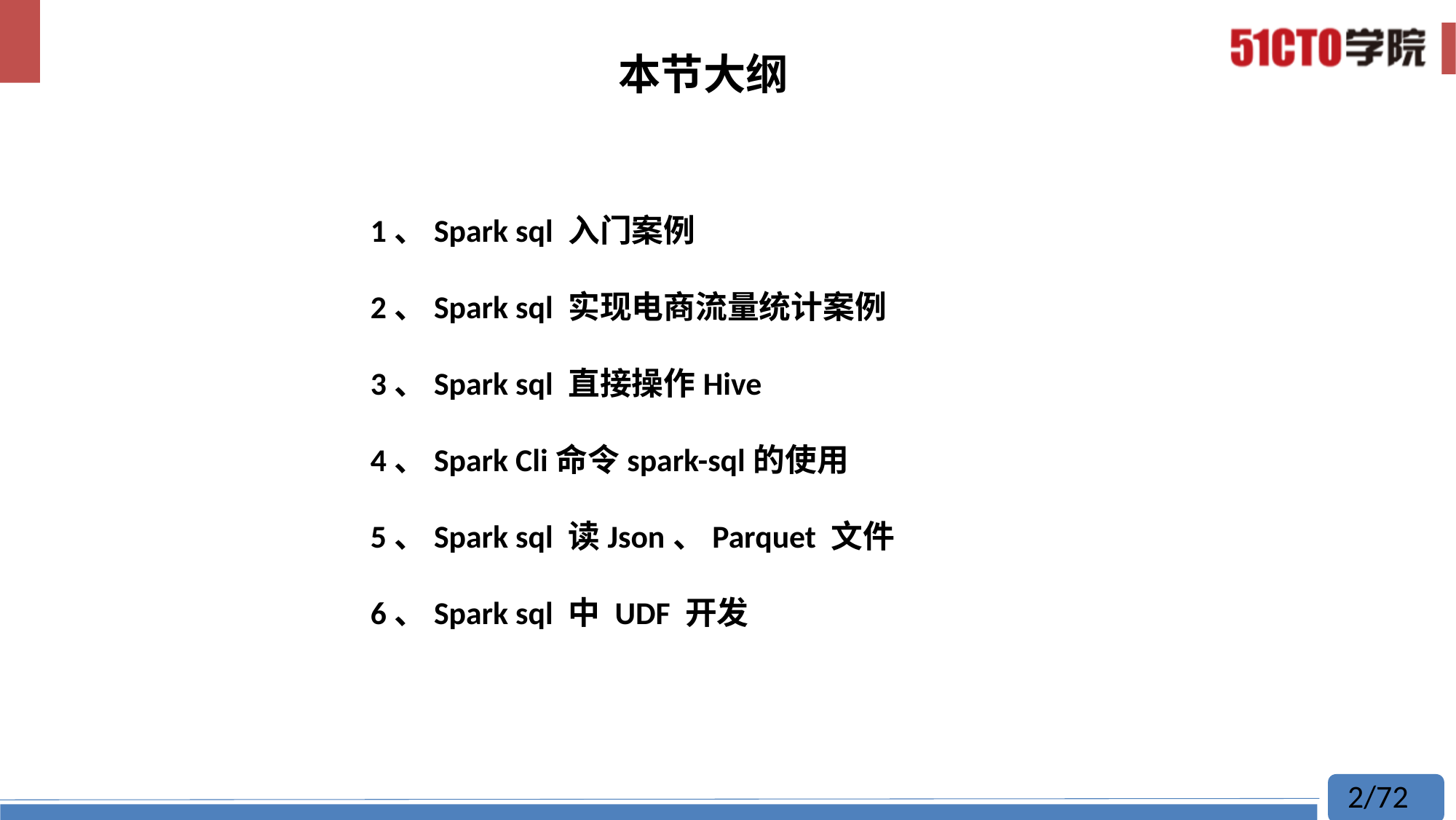

# 本节大纲
1、Spark sql 入门案例

2、Spark sql 实现电商流量统计案例

3、Spark sql 直接操作Hive

4、Spark Cli命令spark-sql的使用

5、Spark sql 读Json、Parquet 文件

6、Spark sql 中 UDF 开发